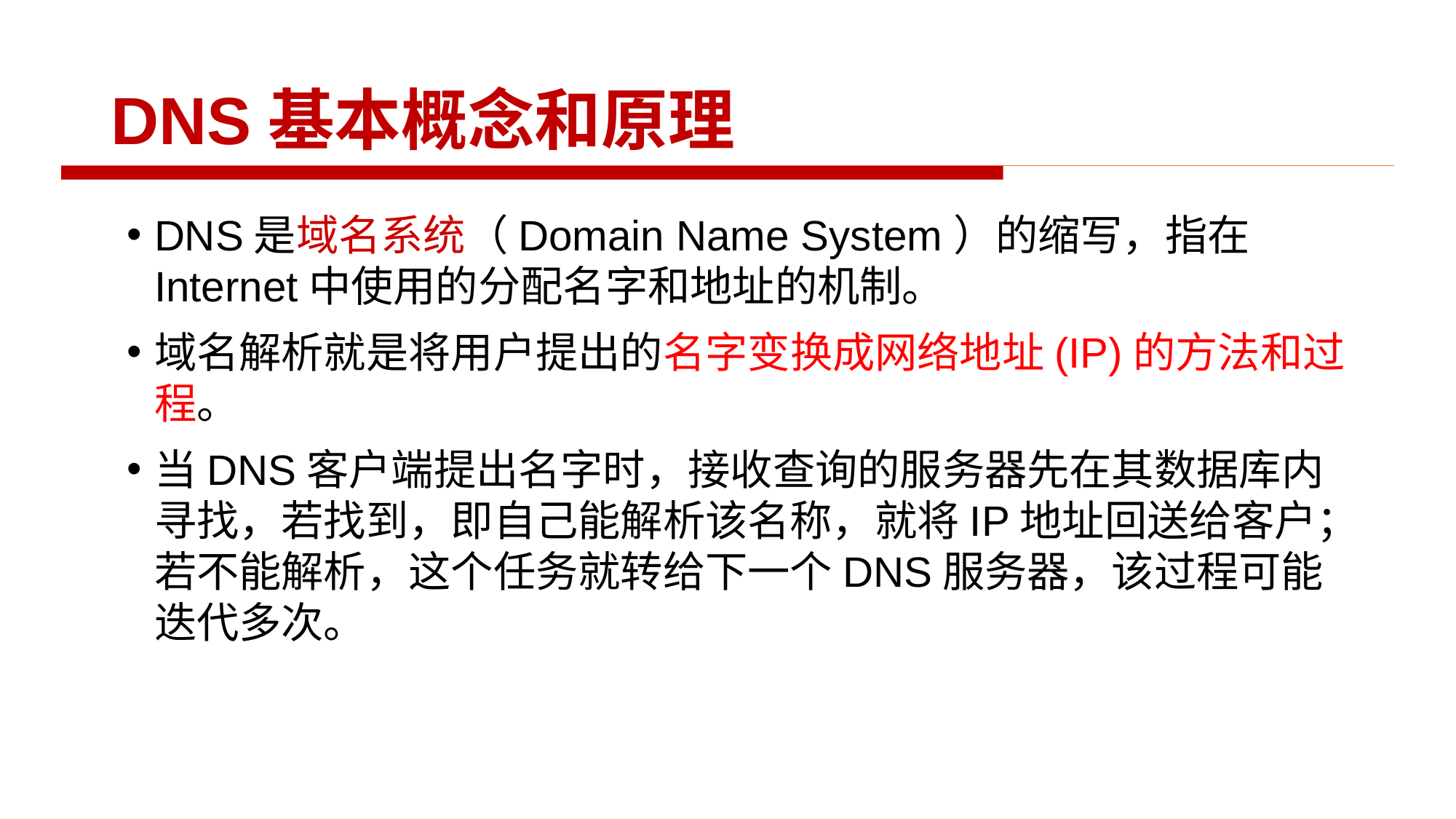

# DNS基本概念和原理

DNS是域名系统（Domain Name System）的缩写，指在Internet中使用的分配名字和地址的机制。
域名解析就是将用户提出的名字变换成网络地址(IP)的方法和过程。
当DNS客户端提出名字时，接收查询的服务器先在其数据库内寻找，若找到，即自己能解析该名称，就将IP地址回送给客户；若不能解析，这个任务就转给下一个DNS服务器，该过程可能迭代多次。